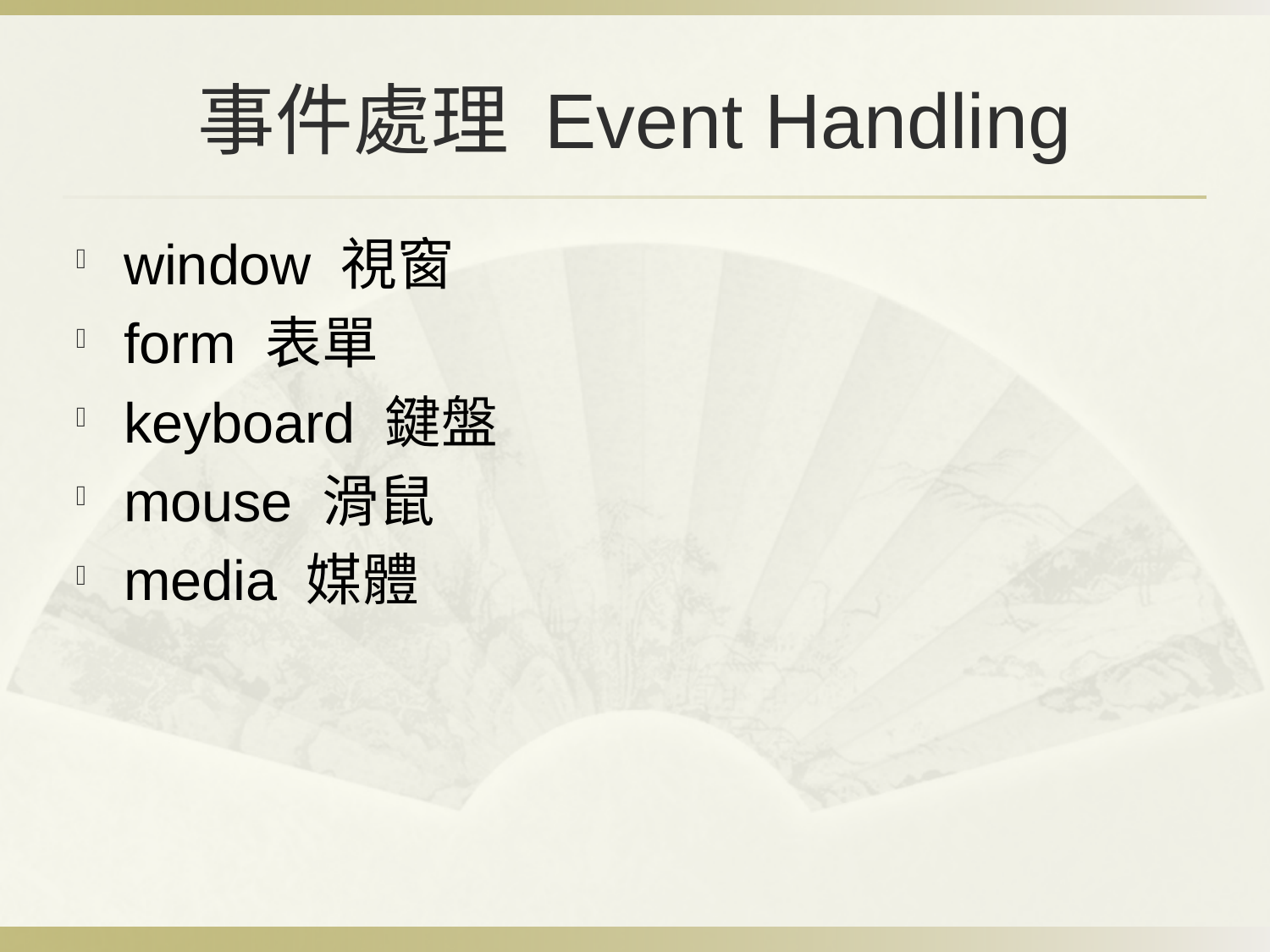

# 事件處理 Event Handling
window 視窗
form 表單
keyboard 鍵盤
mouse 滑鼠
media 媒體